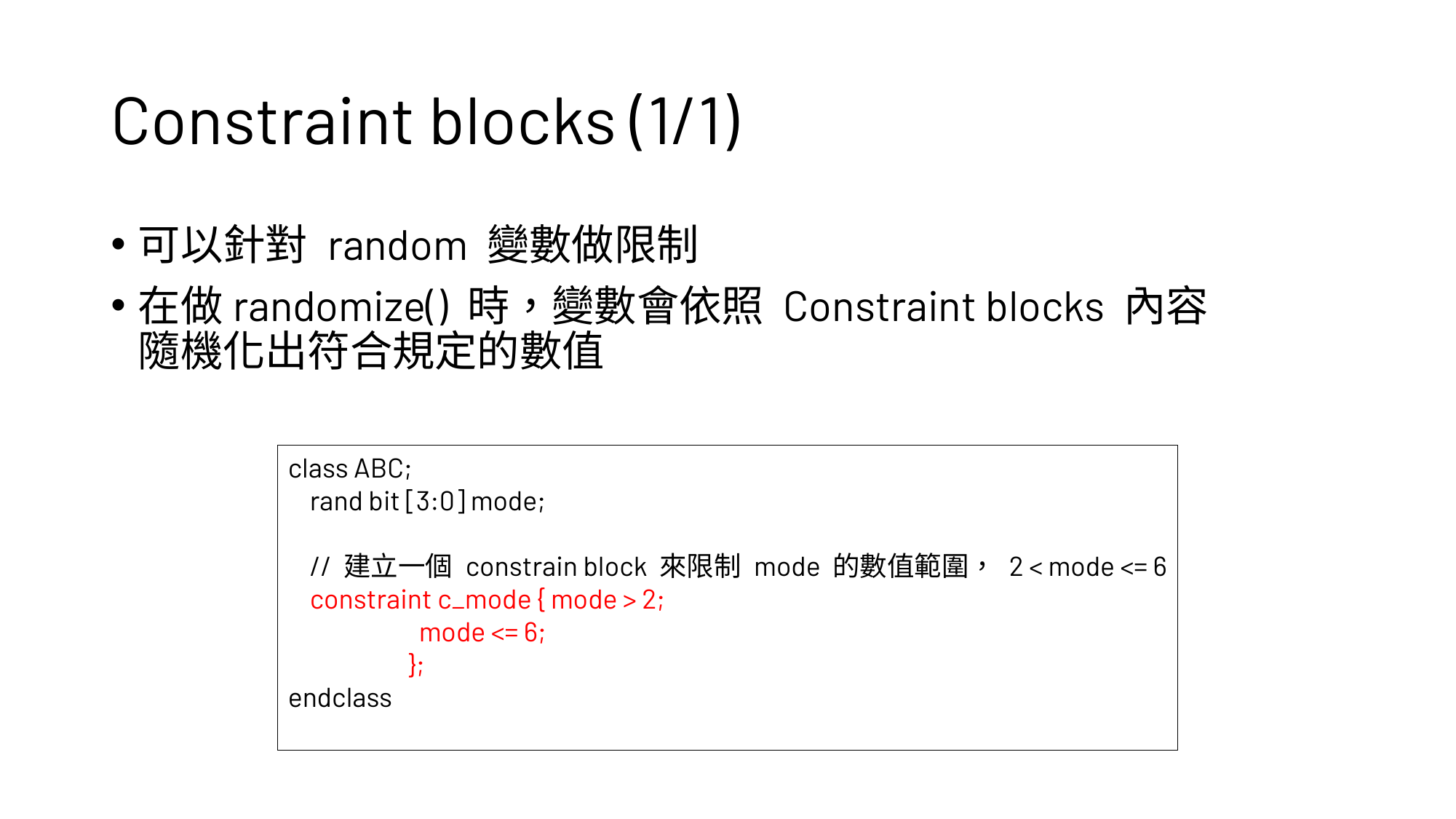

# Constraint blocks (1/1)
可以針對 random 變數做限制
在做randomize() 時，變數會依照 Constraint blocks 內容
隨機化出符合規定的數值
class ABC;
    rand bit [3:0] mode;
    // 建立一個 constrain block 來限制 mode 的數值範圍， 2 < mode <= 6
    constraint c_mode { mode > 2;
                        mode <= 6;
                      };
endclass